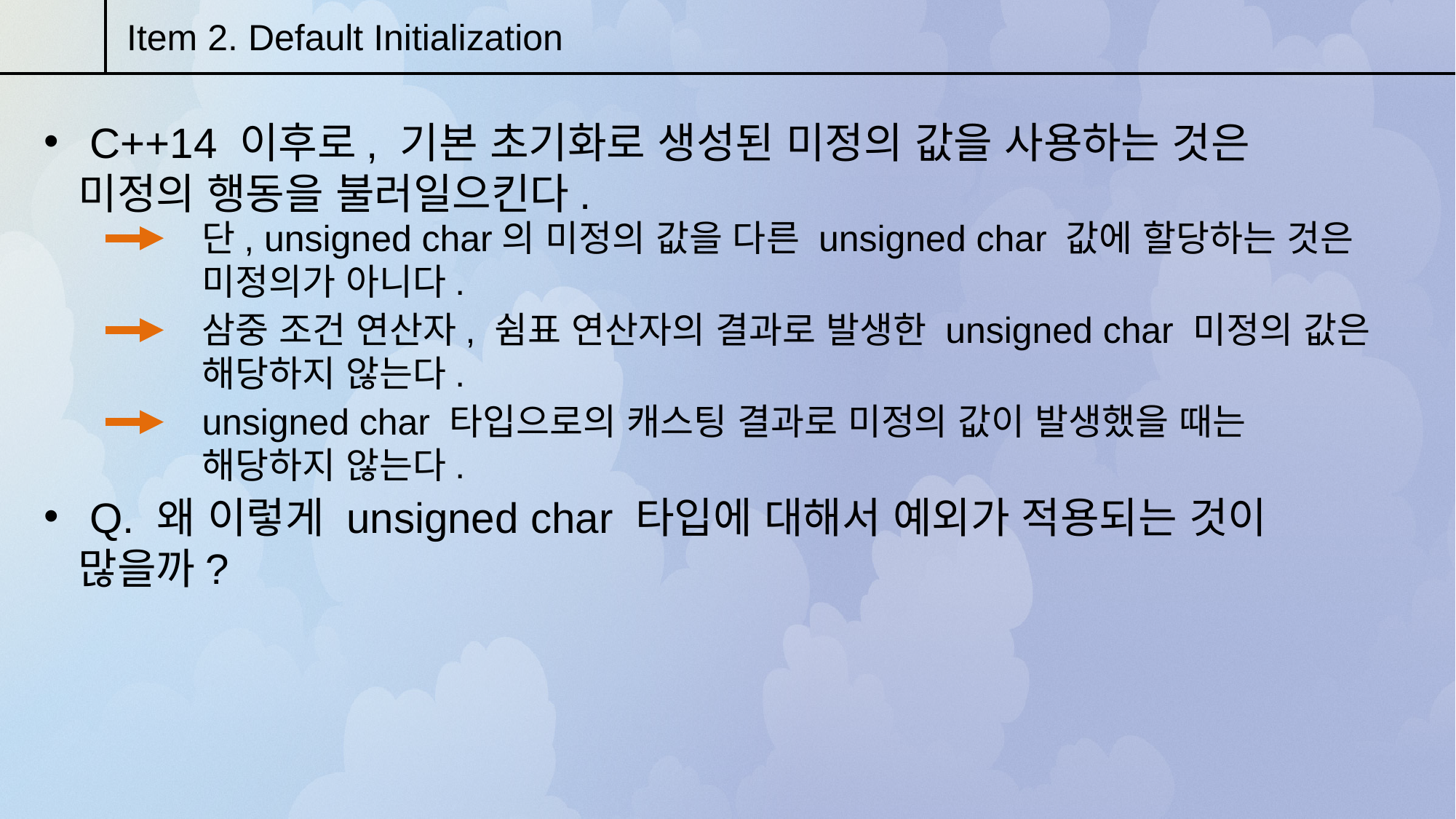

Item 2. Default Initialization
 C++14 이후로, 기본 초기화로 생성된 미정의 값을 사용하는 것은 미정의 행동을 불러일으킨다.
단, unsigned char의 미정의 값을 다른 unsigned char 값에 할당하는 것은 미정의가 아니다.
삼중 조건 연산자, 쉼표 연산자의 결과로 발생한 unsigned char 미정의 값은 해당하지 않는다.
unsigned char 타입으로의 캐스팅 결과로 미정의 값이 발생했을 때는 해당하지 않는다.
 Q. 왜 이렇게 unsigned char 타입에 대해서 예외가 적용되는 것이 많을까?